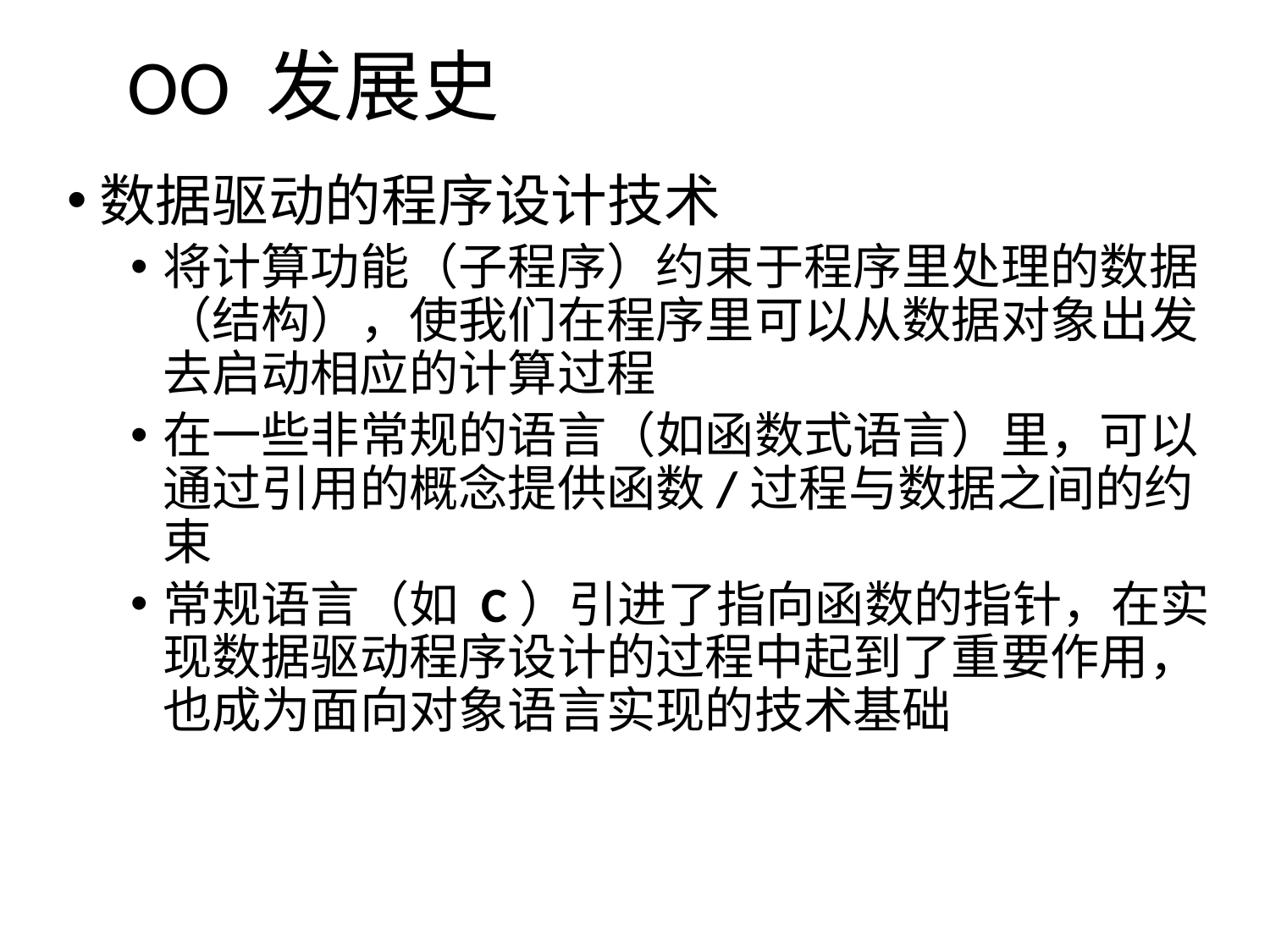

OO 发展史
数据驱动的程序设计技术
将计算功能（子程序）约束于程序里处理的数据（结构），使我们在程序里可以从数据对象出发去启动相应的计算过程
在一些非常规的语言（如函数式语言）里，可以通过引用的概念提供函数/过程与数据之间的约束
常规语言（如 C）引进了指向函数的指针，在实现数据驱动程序设计的过程中起到了重要作用，也成为面向对象语言实现的技术基础